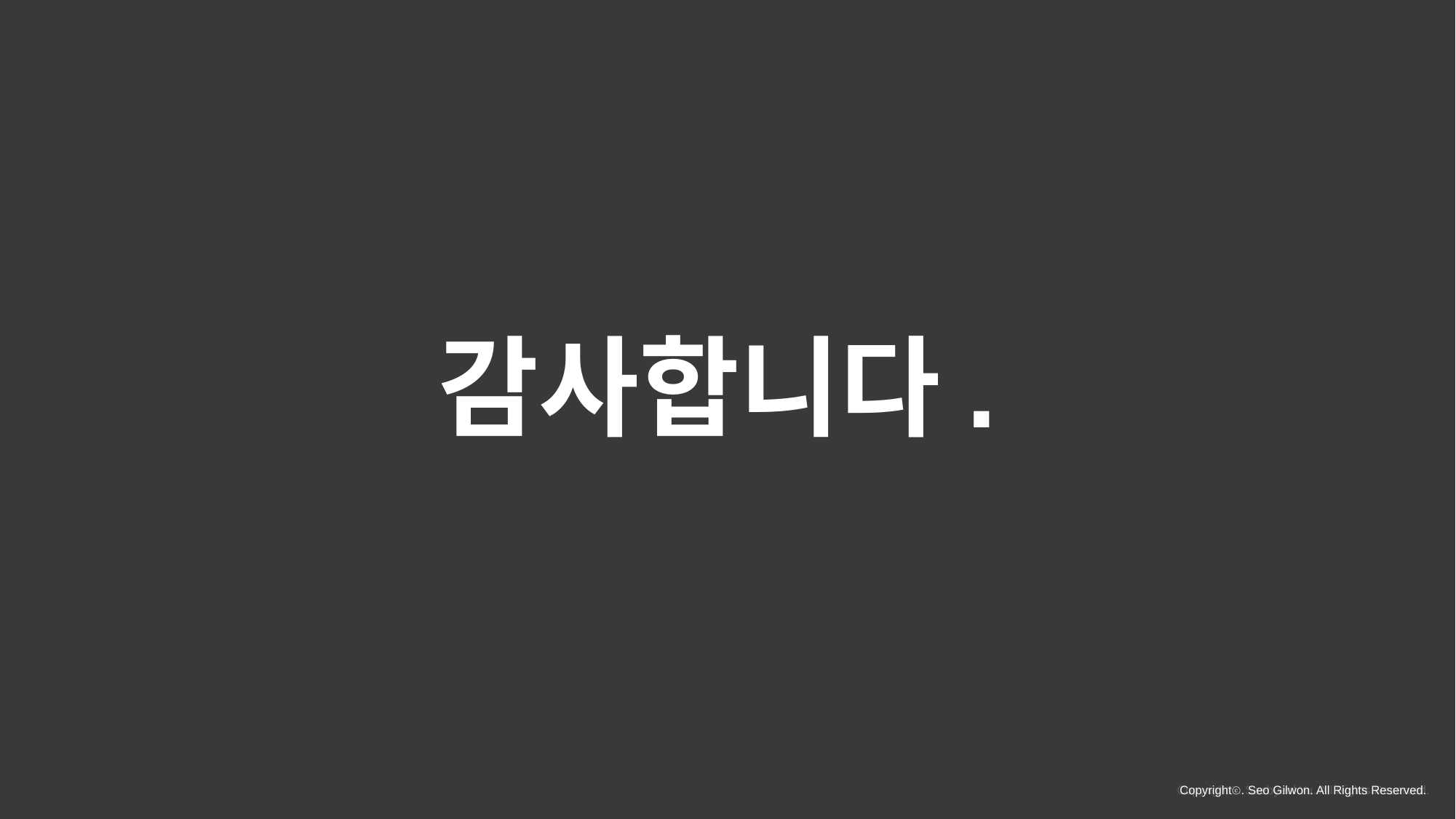

감사합니다.
Copyrightⓒ. Seo Gilwon. All Rights Reserved.